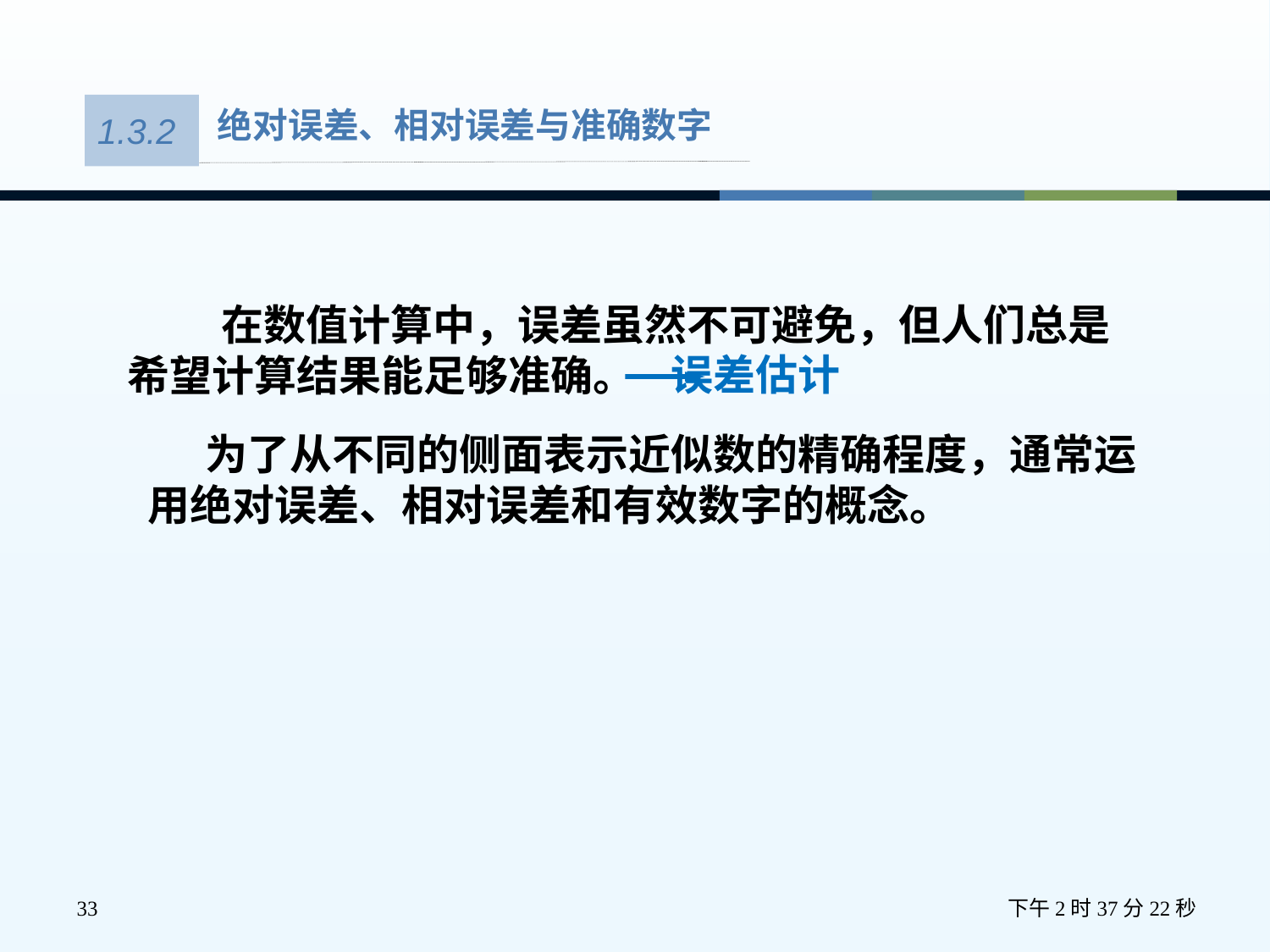

1.3.2
绝对误差、相对误差与准确数字
 在数值计算中，误差虽然不可避免，但人们总是希望计算结果能足够准确。
误差估计

     为了从不同的侧面表示近似数的精确程度，通常运用绝对误差、相对误差和有效数字的概念。
33
下午2时37分22秒